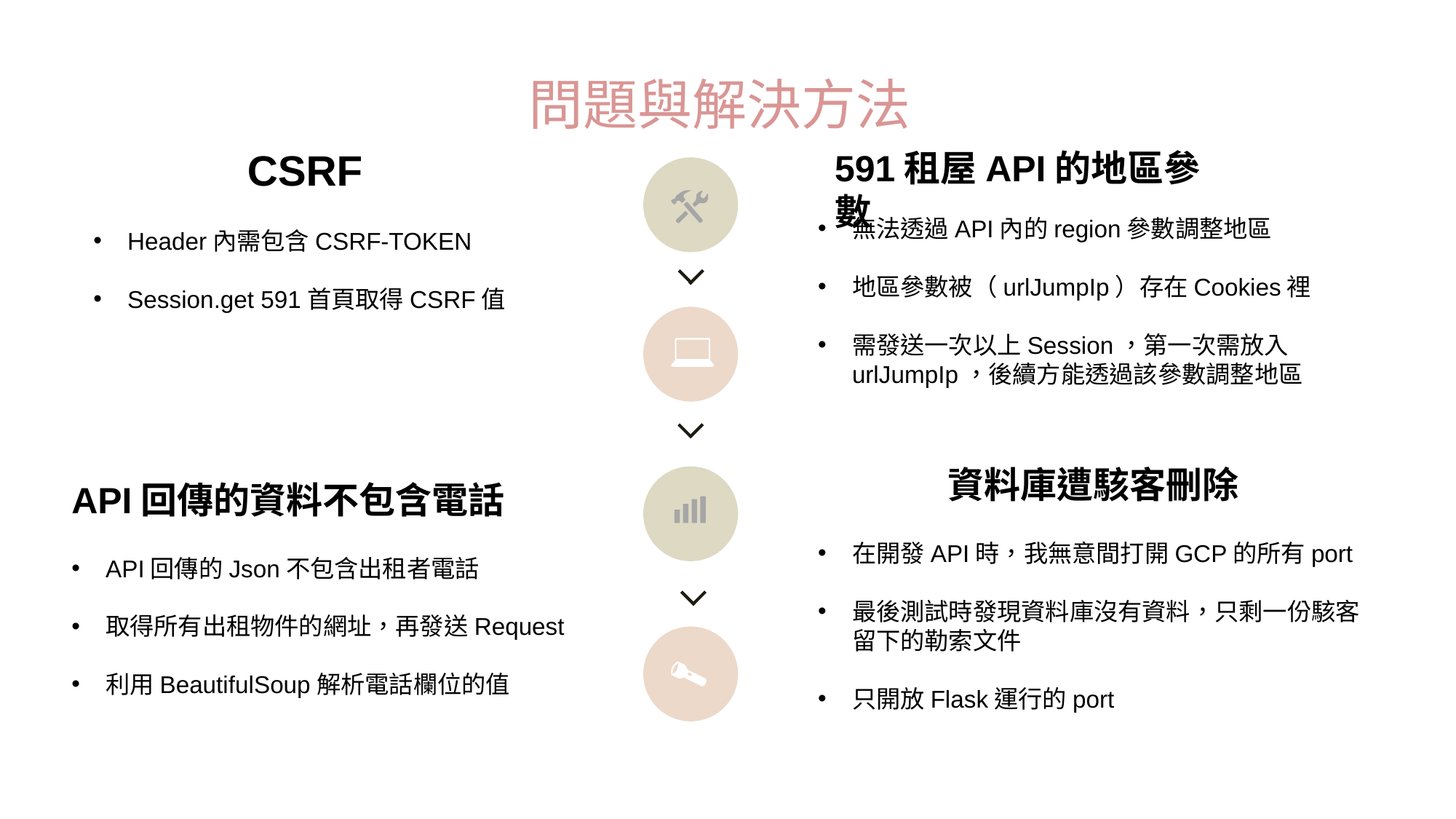

問題與解決方法
CSRF
591租屋API的地區參數

無法透過API內的region參數調整地區

地區參數被（urlJumpIp）存在Cookies裡

需發送一次以上Session，第一次需放入urlJumpIp，後續方能透過該參數調整地區
Header內需包含CSRF-TOKEN

Session.get 591首頁取得CSRF值

資料庫遭駭客刪除

API回傳的資料不包含電話

在開發API時，我無意間打開GCP的所有port

最後測試時發現資料庫沒有資料，只剩一份駭客留下的勒索文件

只開放Flask運行的port
API回傳的Json不包含出租者電話

取得所有出租物件的網址，再發送Request

利用BeautifulSoup解析電話欄位的值